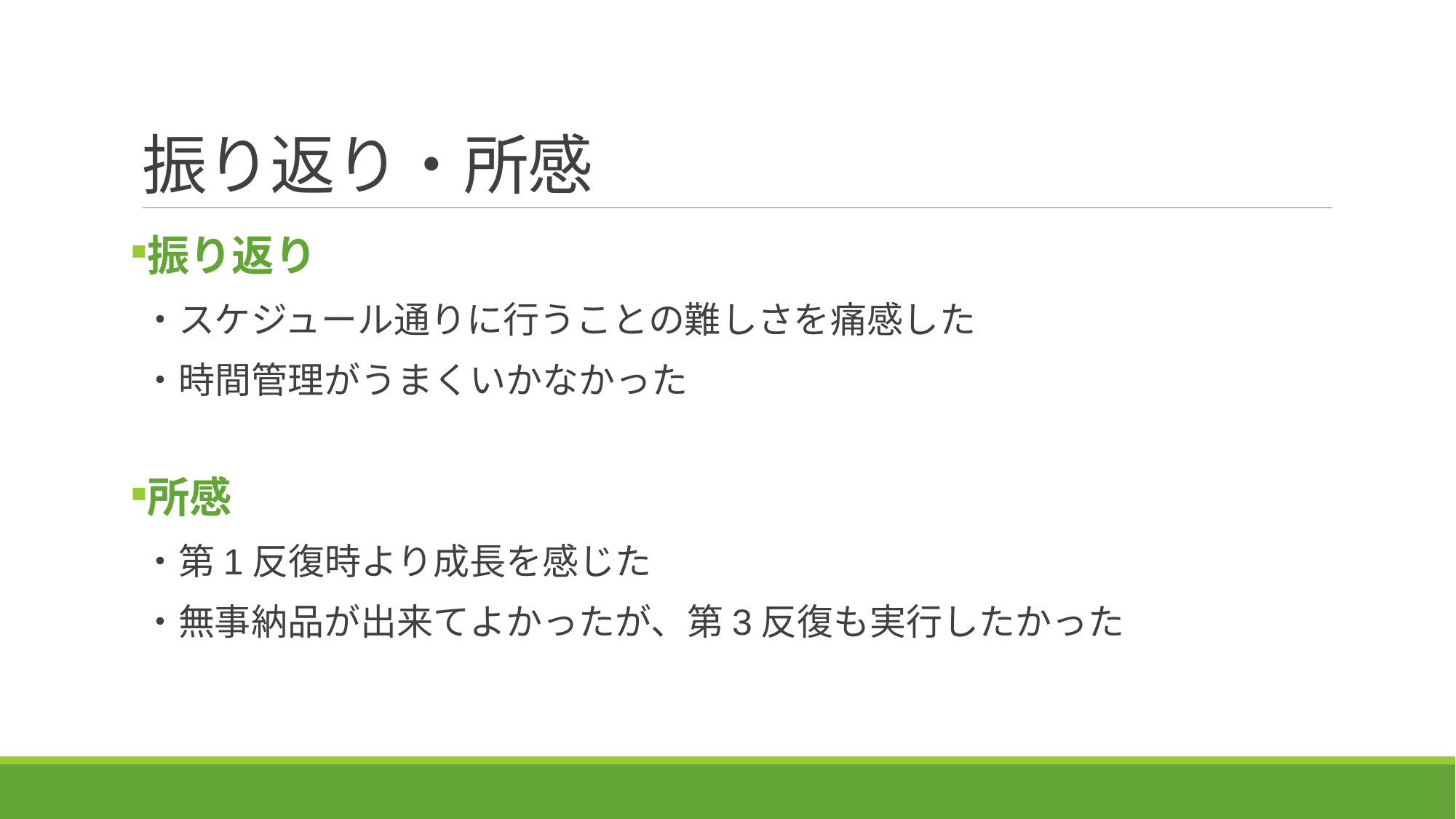

# 振り返り・所感
振り返り
・スケジュール通りに行うことの難しさを痛感した
・時間管理がうまくいかなかった

所感
・第1反復時より成長を感じた
・無事納品が出来てよかったが、第3反復も実行したかった